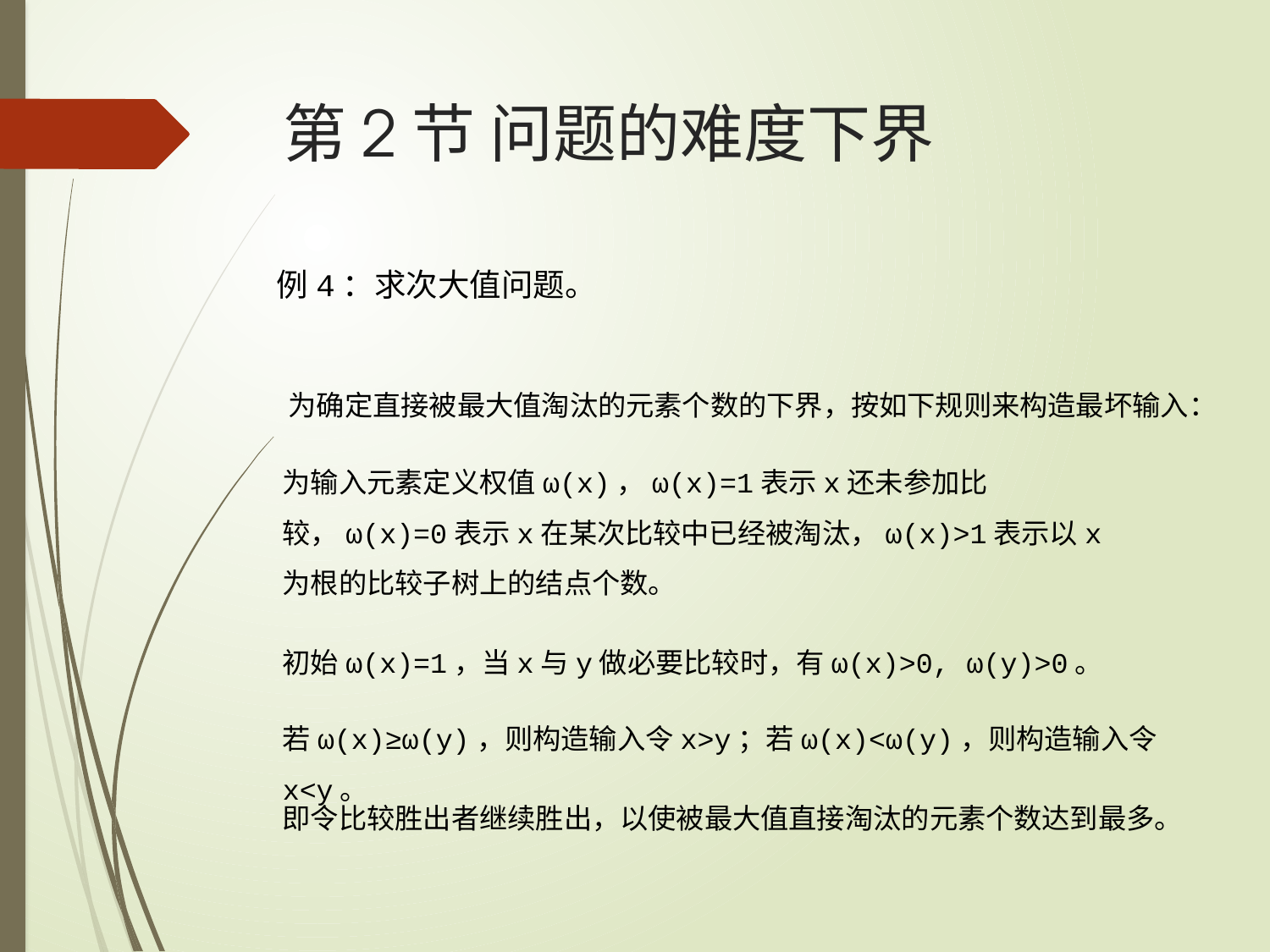

# 第2节 问题的难度下界
例4：求次大值问题。
为确定直接被最大值淘汰的元素个数的下界，按如下规则来构造最坏输入：
为输入元素定义权值ω(x)，ω(x)=1表示x还未参加比较，ω(x)=0表示x在某次比较中已经被淘汰，ω(x)>1表示以x为根的比较子树上的结点个数。
初始ω(x)=1，当x与y做必要比较时，有ω(x)>0, ω(y)>0。
若ω(x)≥ω(y)，则构造输入令x>y；若ω(x)<ω(y)，则构造输入令x<y。
即令比较胜出者继续胜出，以使被最大值直接淘汰的元素个数达到最多。